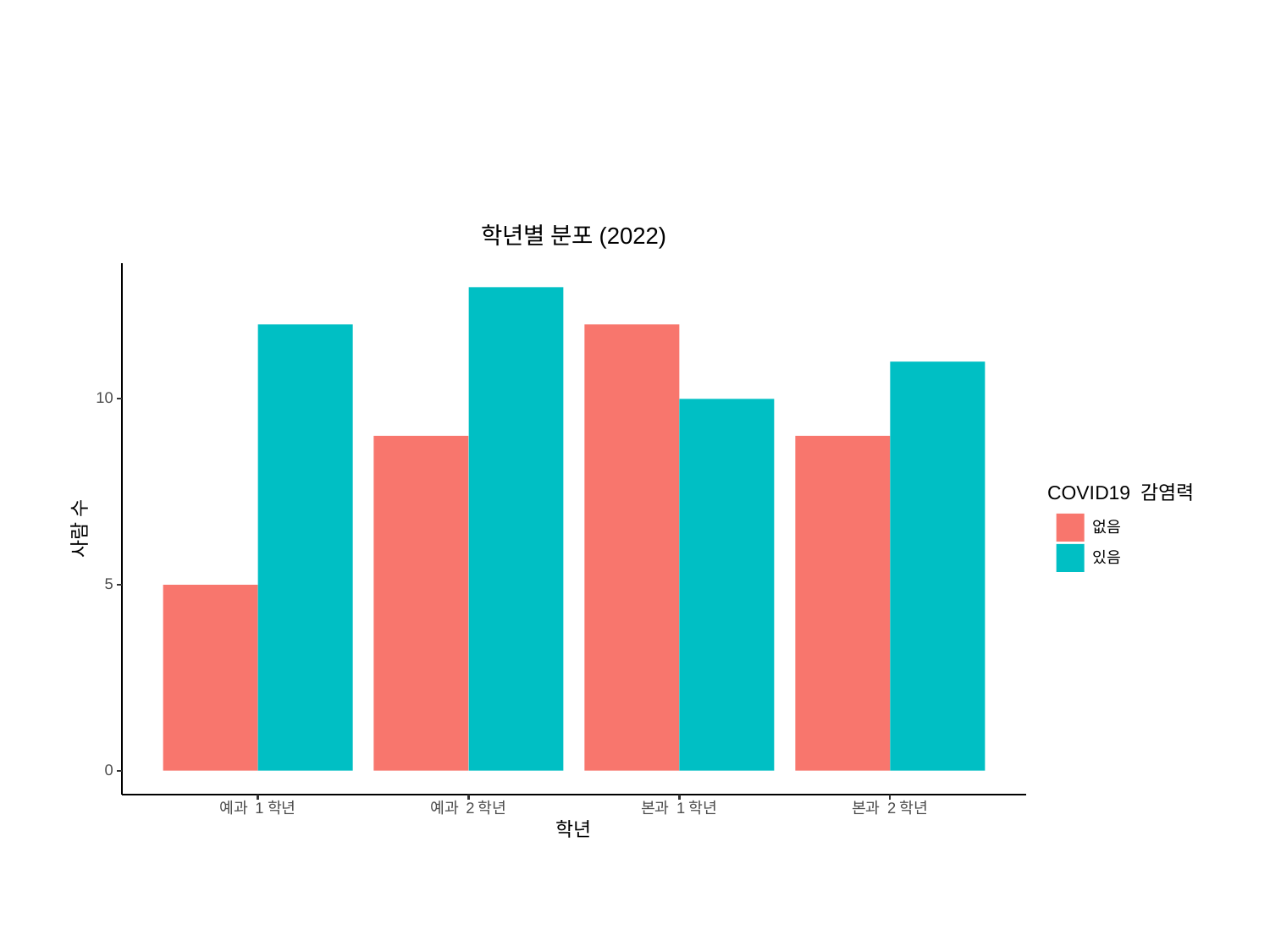

학년별 분포(2022)

10

COVID19 감염력

사람 수
없음

있음
5

0

예과 1학년
예과 2학년
본과 1학년
본과 2학년
학년